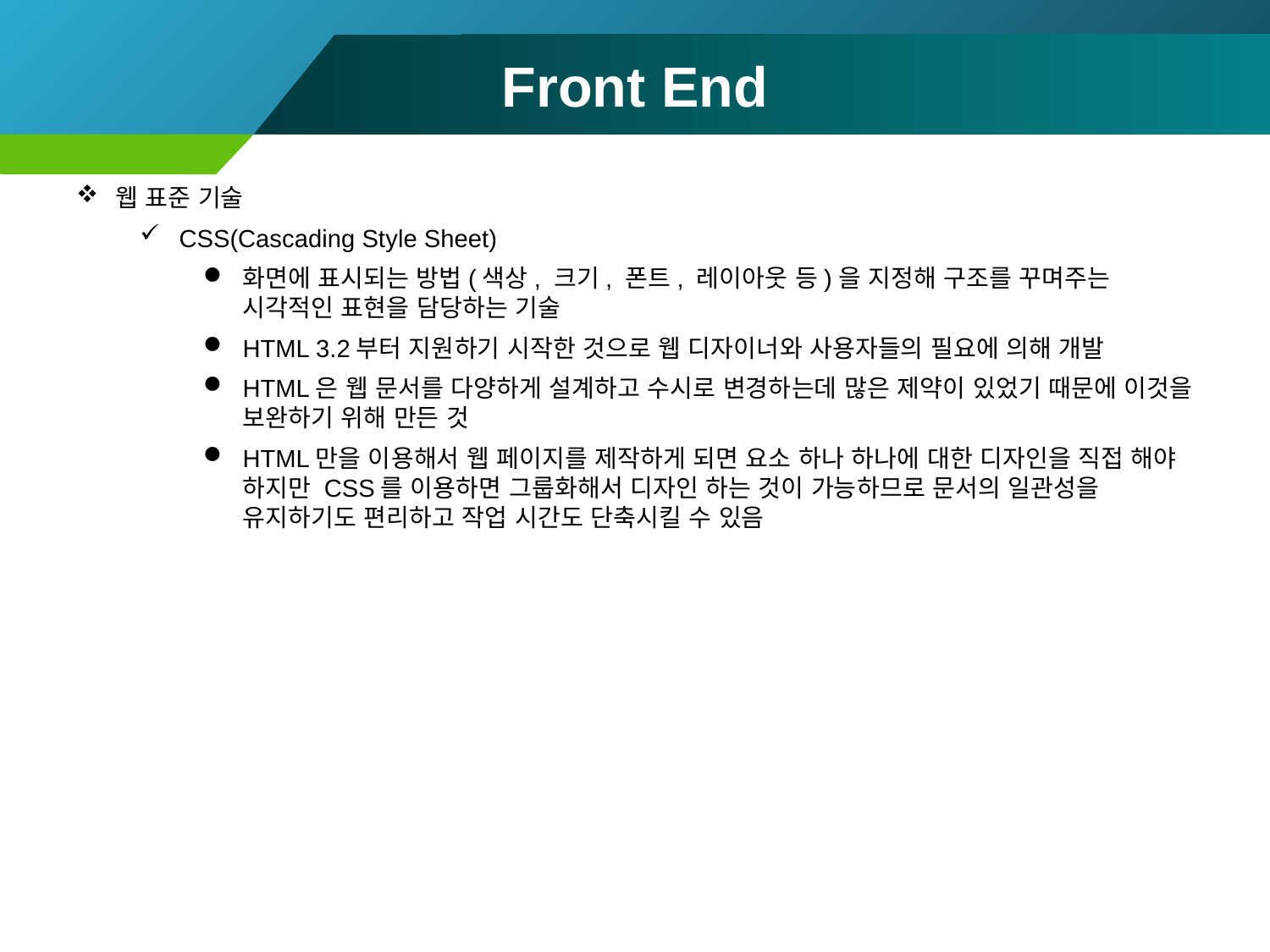

# Front End
웹 표준 기술
CSS(Cascading Style Sheet)
화면에 표시되는 방법(색상, 크기, 폰트, 레이아웃 등)을 지정해 구조를 꾸며주는 시각적인 표현을 담당하는 기술
HTML 3.2부터 지원하기 시작한 것으로 웹 디자이너와 사용자들의 필요에 의해 개발
HTML은 웹 문서를 다양하게 설계하고 수시로 변경하는데 많은 제약이 있었기 때문에 이것을 보완하기 위해 만든 것
HTML만을 이용해서 웹 페이지를 제작하게 되면 요소 하나 하나에 대한 디자인을 직접 해야 하지만 CSS를 이용하면 그룹화해서 디자인 하는 것이 가능하므로 문서의 일관성을 유지하기도 편리하고 작업 시간도 단축시킬 수 있음
16